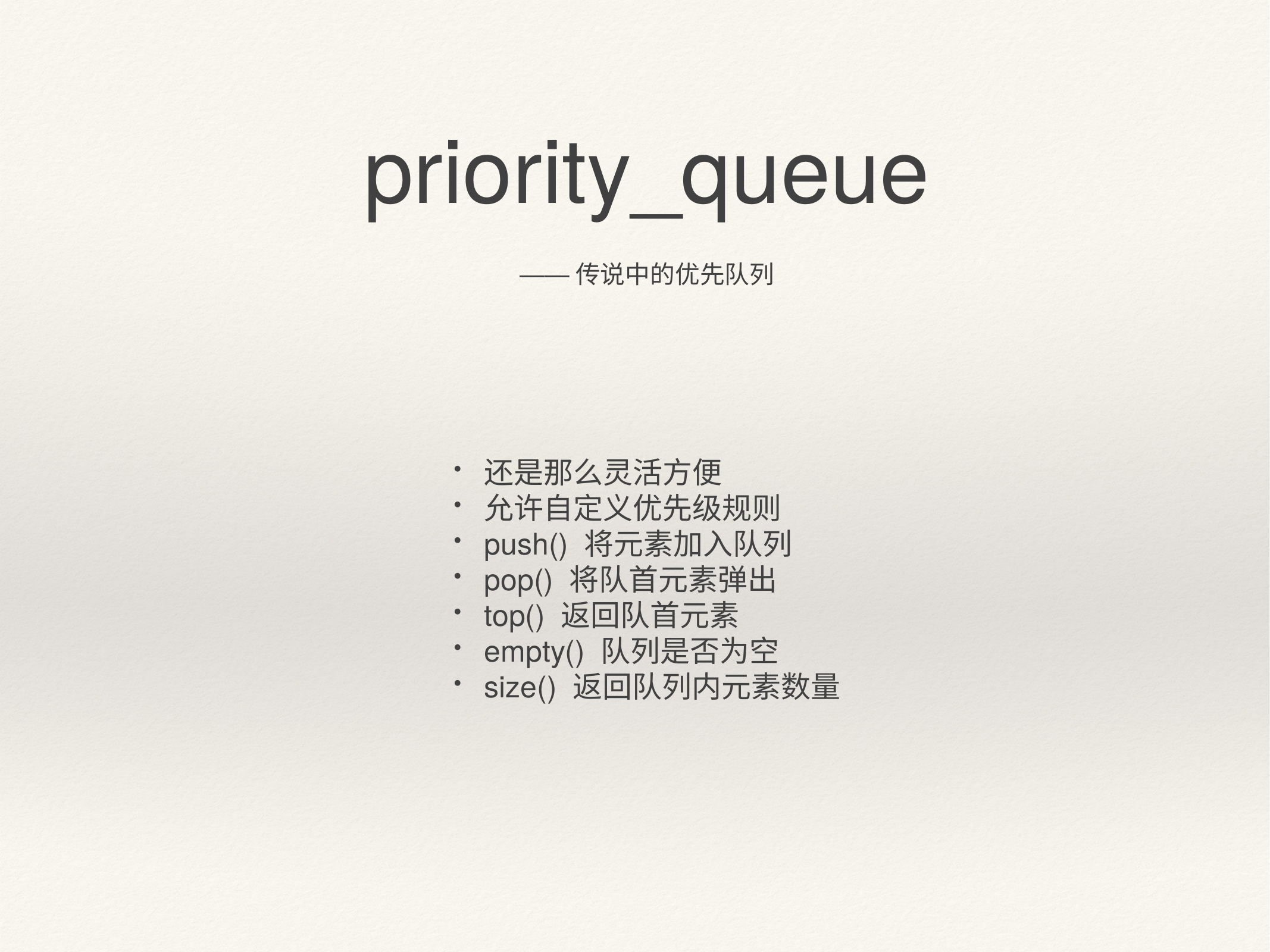

priority_queue
——传说中的优先队列
还是那么灵活方便
允许自定义优先级规则
push() 将元素加入队列
pop() 将队首元素弹出
top() 返回队首元素
empty() 队列是否为空
size() 返回队列内元素数量